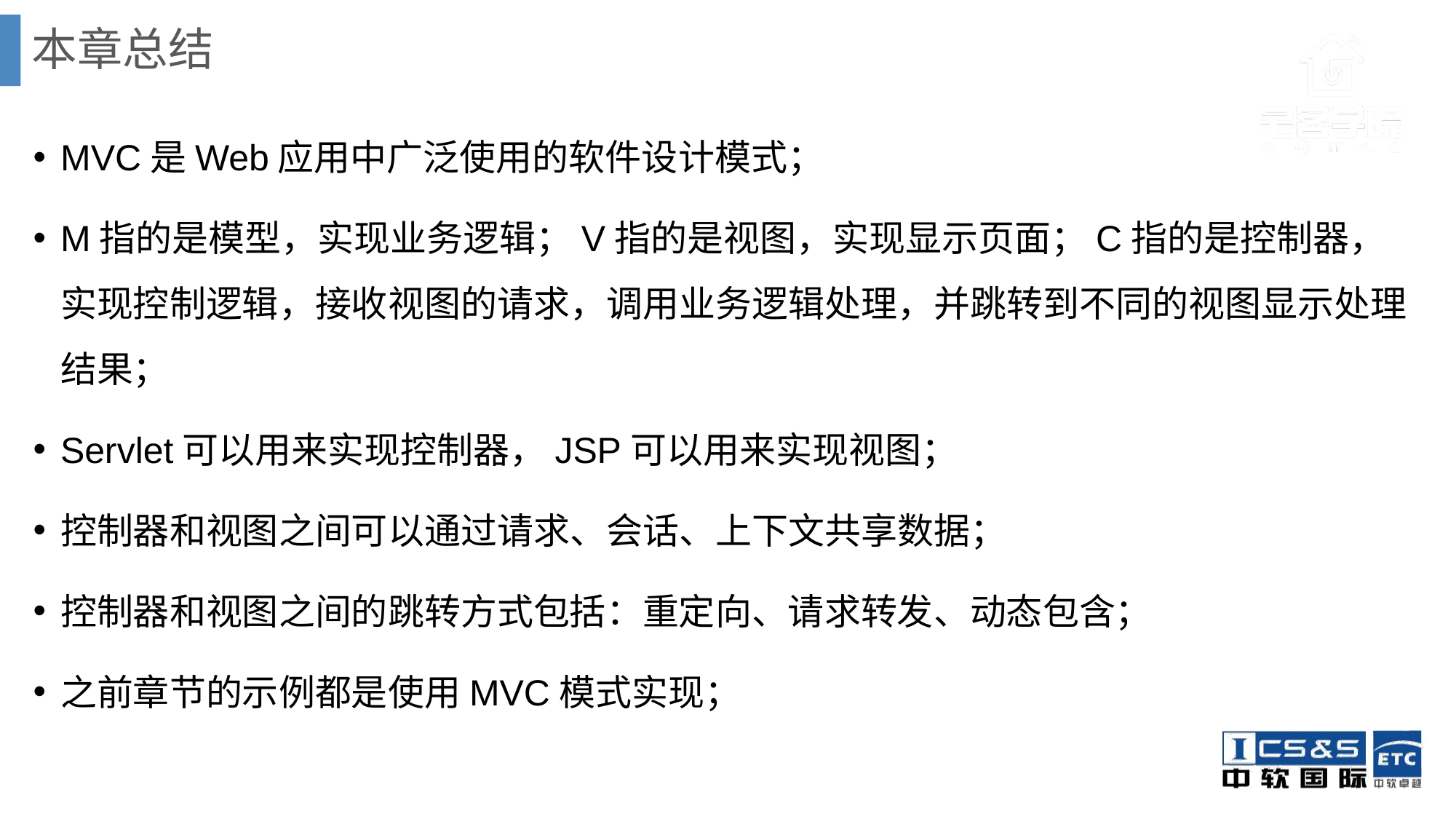

# 本章总结
MVC是Web应用中广泛使用的软件设计模式；
M指的是模型，实现业务逻辑；V指的是视图，实现显示页面；C指的是控制器，实现控制逻辑，接收视图的请求，调用业务逻辑处理，并跳转到不同的视图显示处理结果；
Servlet可以用来实现控制器，JSP可以用来实现视图；
控制器和视图之间可以通过请求、会话、上下文共享数据；
控制器和视图之间的跳转方式包括：重定向、请求转发、动态包含；
之前章节的示例都是使用MVC模式实现；